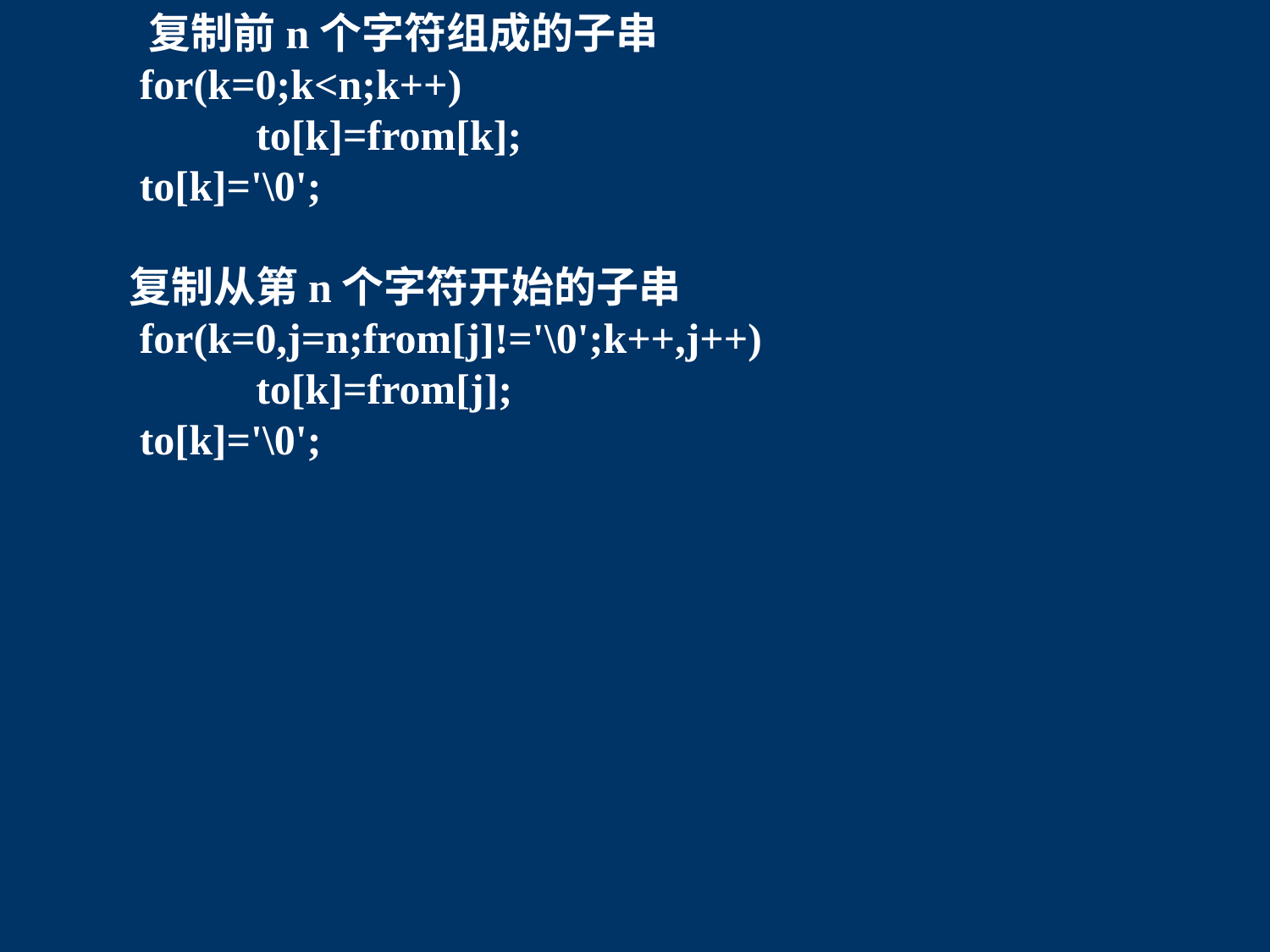

复制前n个字符组成的子串
 for(k=0;k<n;k++)
	to[k]=from[k];
 to[k]='\0';

复制从第n个字符开始的子串
 for(k=0,j=n;from[j]!='\0';k++,j++)
	to[k]=from[j];
 to[k]='\0';